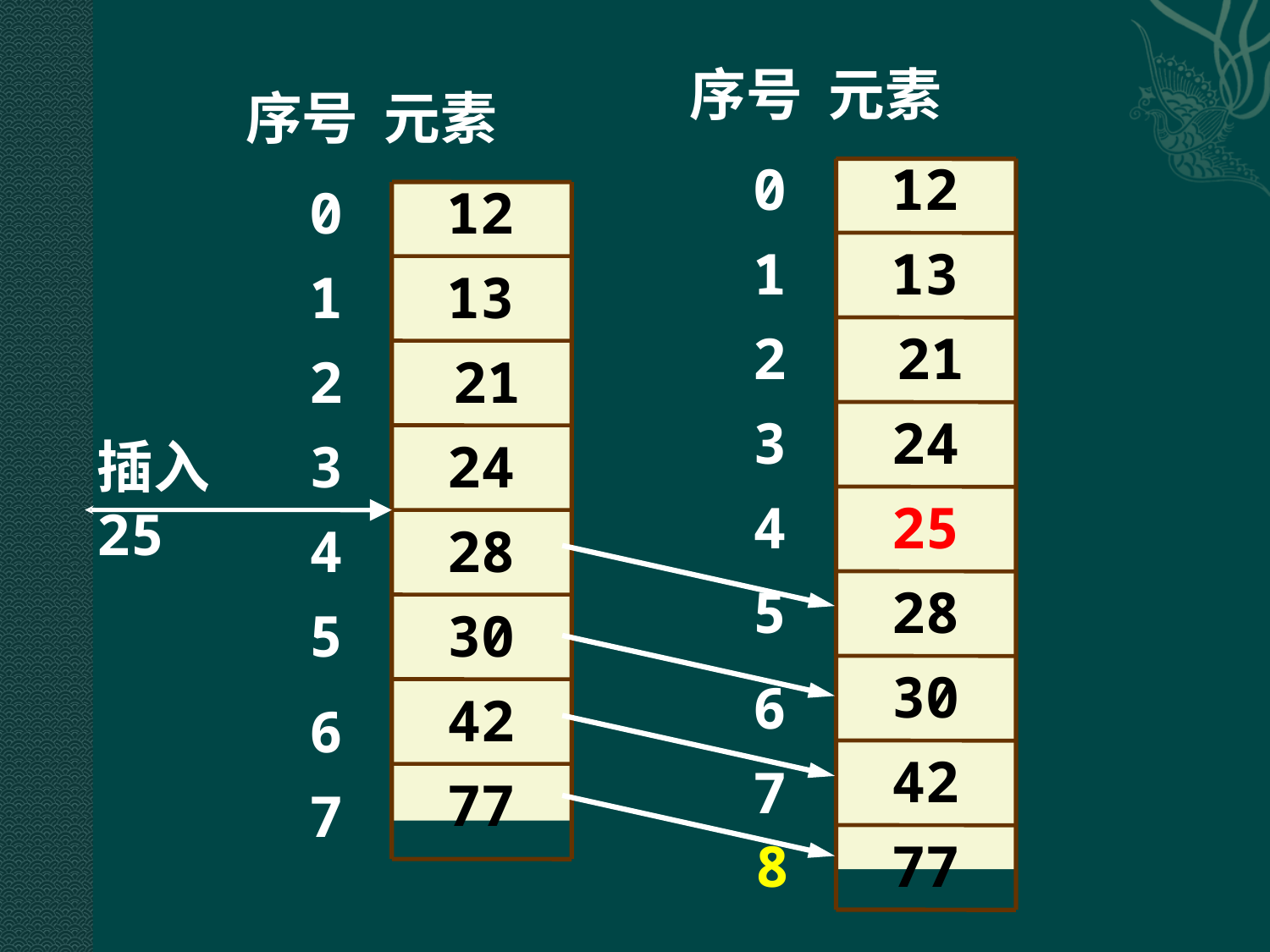

序号  元素
0
12

1

13
2

21
3

24
4

25
5

28

30
6

42
7
8

77

序号  元素
0
12

1

13
2

21
插入25
3

24

4

28
5

30

42
6

77
7